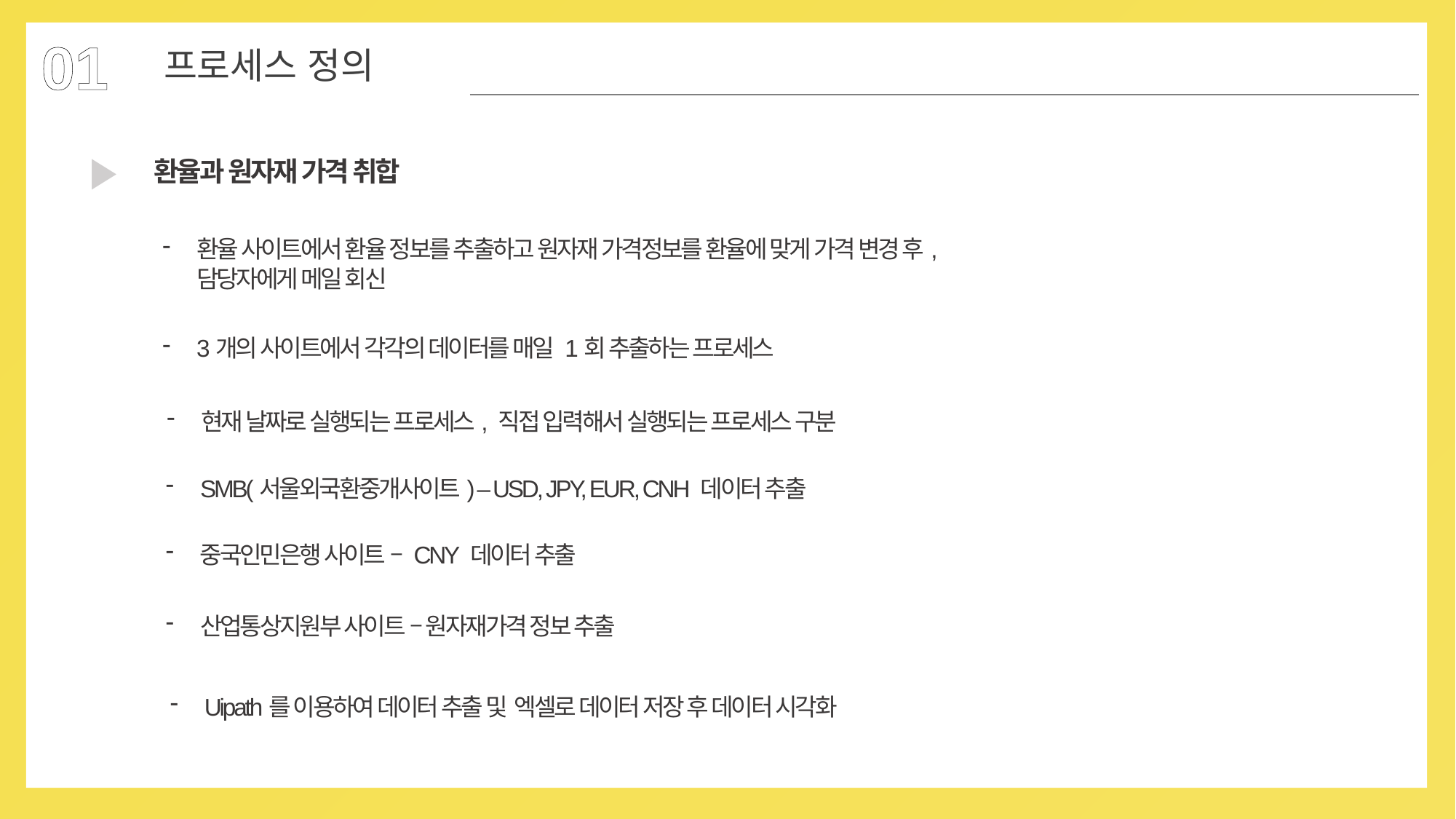

01
프로세스 정의
▶
환율과 원자재 가격 취합
환율 사이트에서 환율 정보를 추출하고 원자재 가격정보를 환율에 맞게 가격 변경 후, 담당자에게 메일 회신

3개의 사이트에서 각각의 데이터를 매일 1회 추출하는 프로세스
현재 날짜로 실행되는 프로세스, 직접 입력해서 실행되는 프로세스 구분
SMB(서울외국환중개사이트) – USD, JPY, EUR, CNH 데이터 추출

중국인민은행 사이트 – CNY 데이터 추출
산업통상지원부 사이트 – 원자재가격 정보 추출
Uipath를 이용하여 데이터 추출 및  엑셀로 데이터 저장 후 데이터 시각화